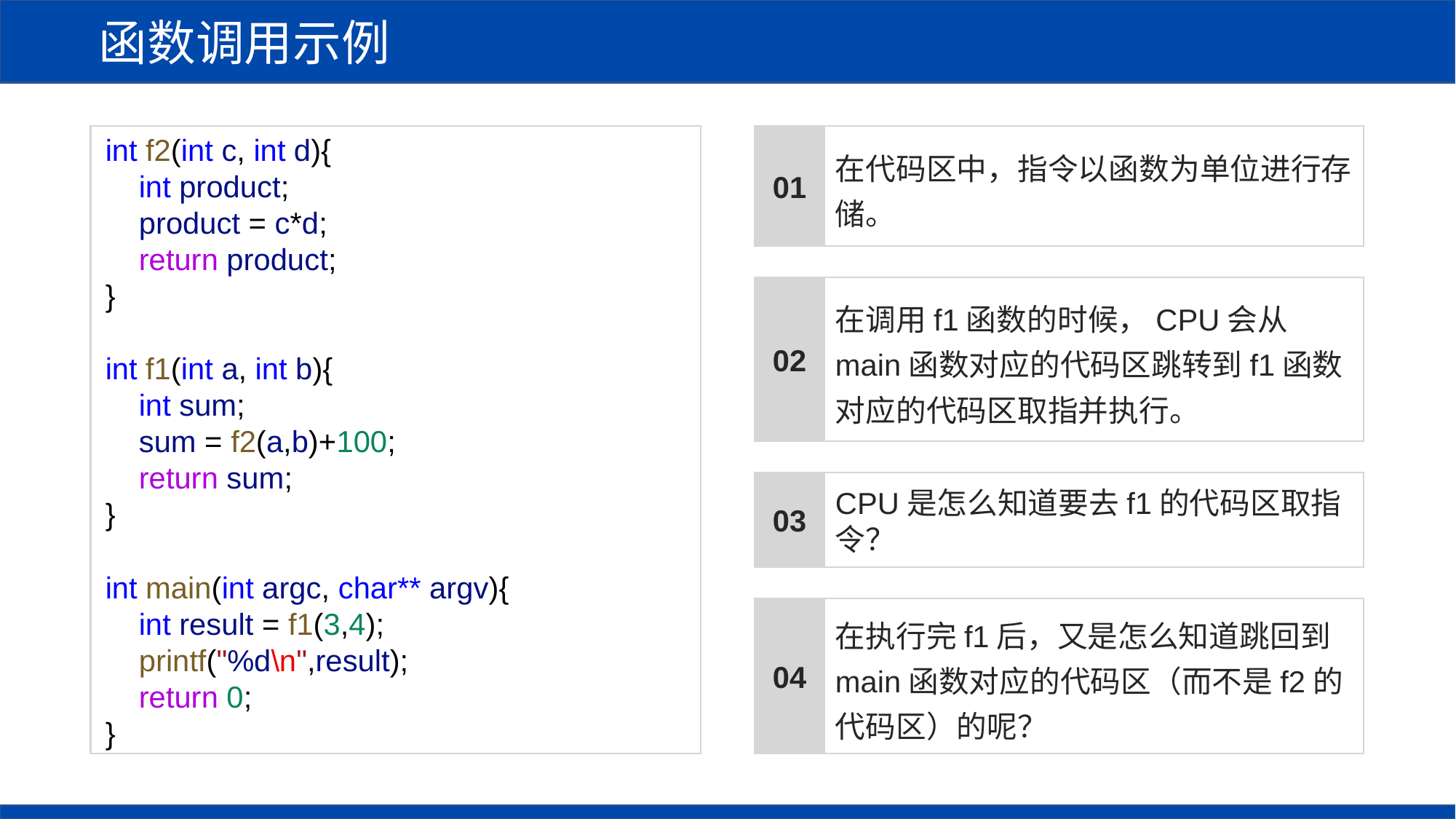

函数调用示例
在代码区中，指令以函数为单位进行存储。
01

int f2(int c, int d){
    int product;
    product = c*d;
    return product;
}

int f1(int a, int b){
    int sum;
    sum = f2(a,b)+100;
    return sum;
}

int main(int argc, char** argv){
    int result = f1(3,4);
    printf("%d\n",result);
    return 0;
}
在调用f1函数的时候，CPU会从main函数对应的代码区跳转到f1函数对应的代码区取指并执行。
02
03
CPU是怎么知道要去f1的代码区取指令？
04
在执行完f1后，又是怎么知道跳回到main函数对应的代码区（而不是f2的代码区）的呢？